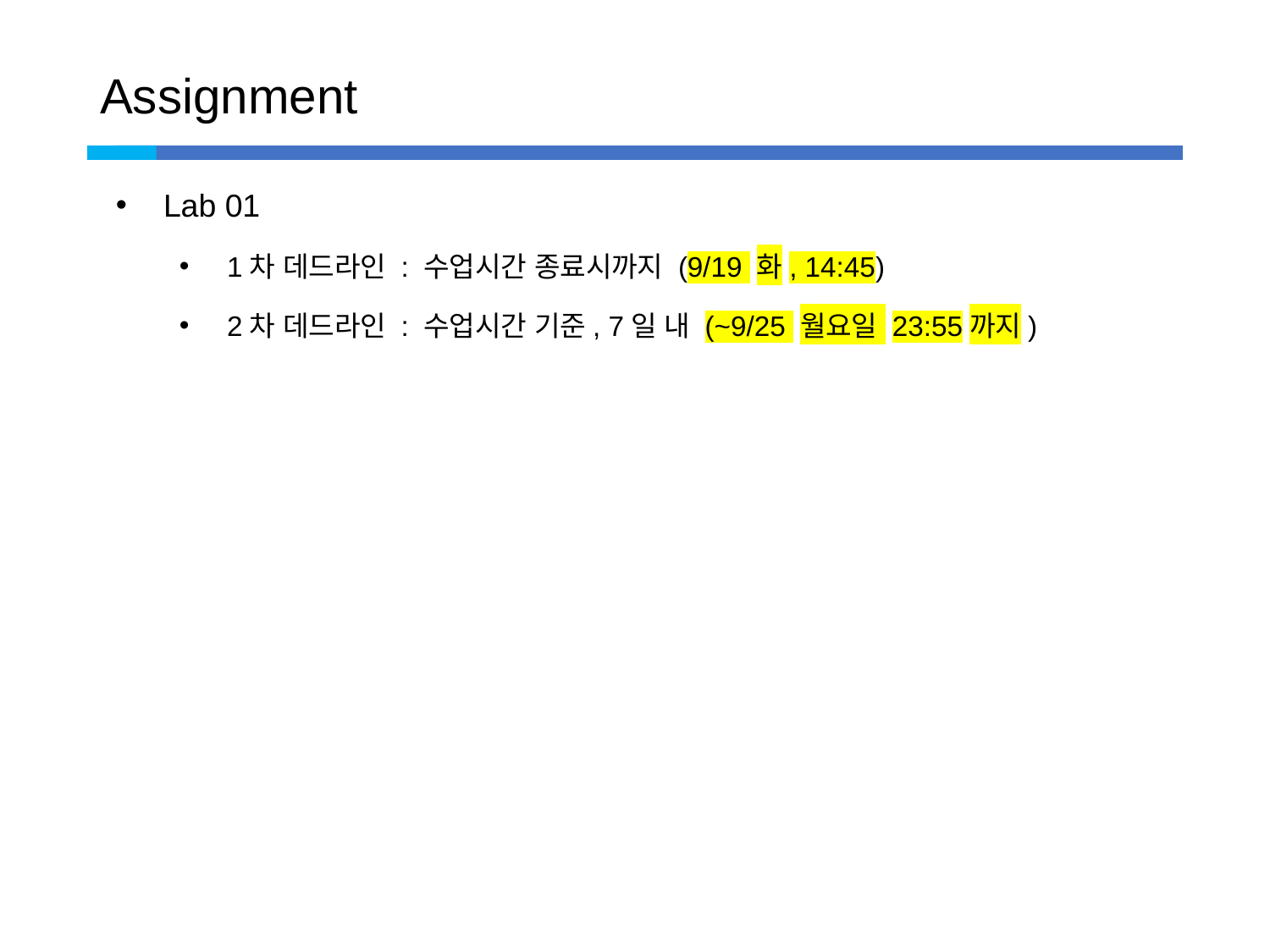

# Assignment
Lab 01
1차 데드라인 : 수업시간 종료시까지 (9/19 화, 14:45)
2차 데드라인 : 수업시간 기준, 7일 내 (~9/25 월요일 23:55까지)